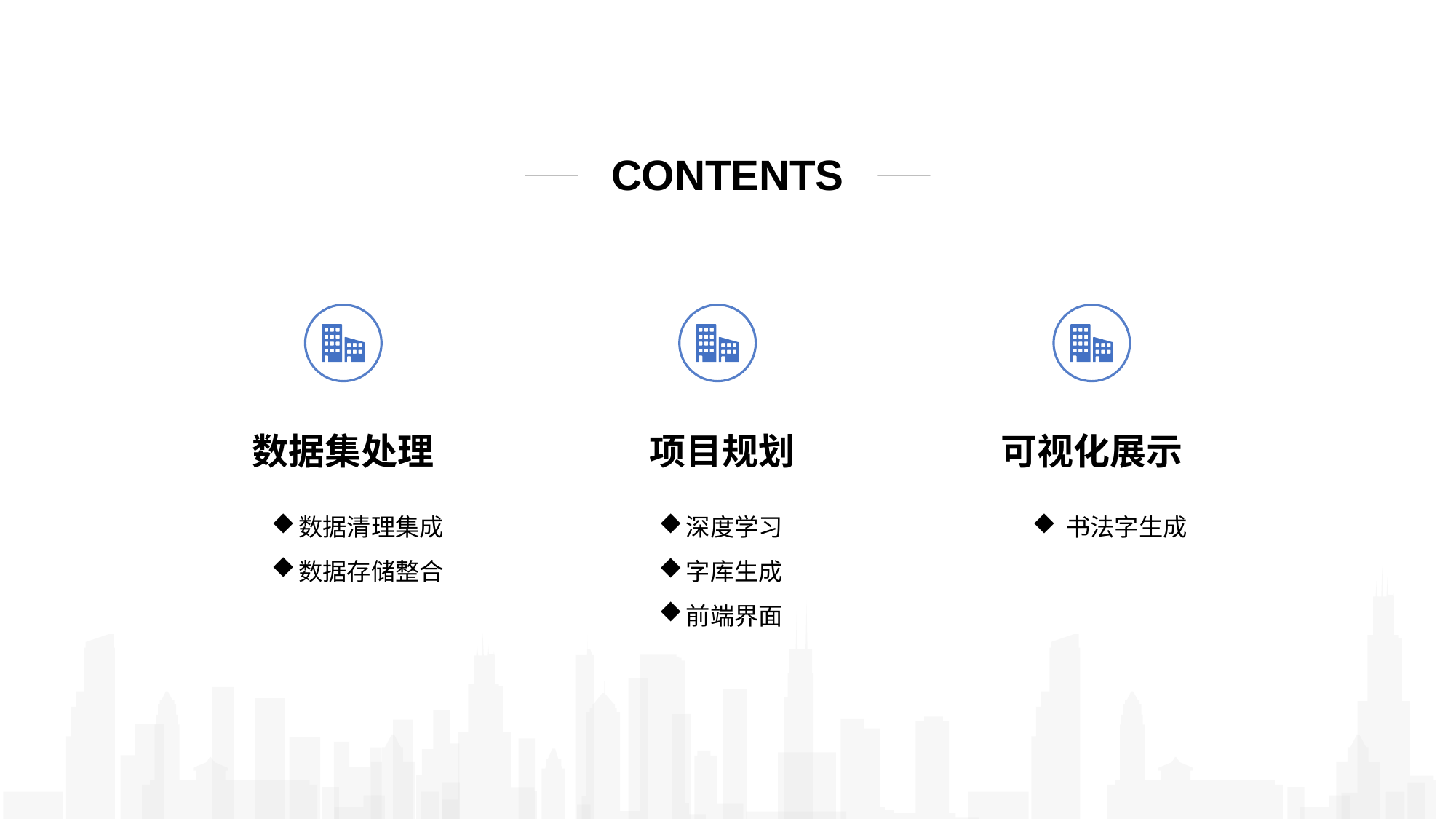

CONTENTS

数据集处理
项目规划
可视化展示
数据清理集成
数据存储整合

深度学习
字库生成
前端界面

书法字生成